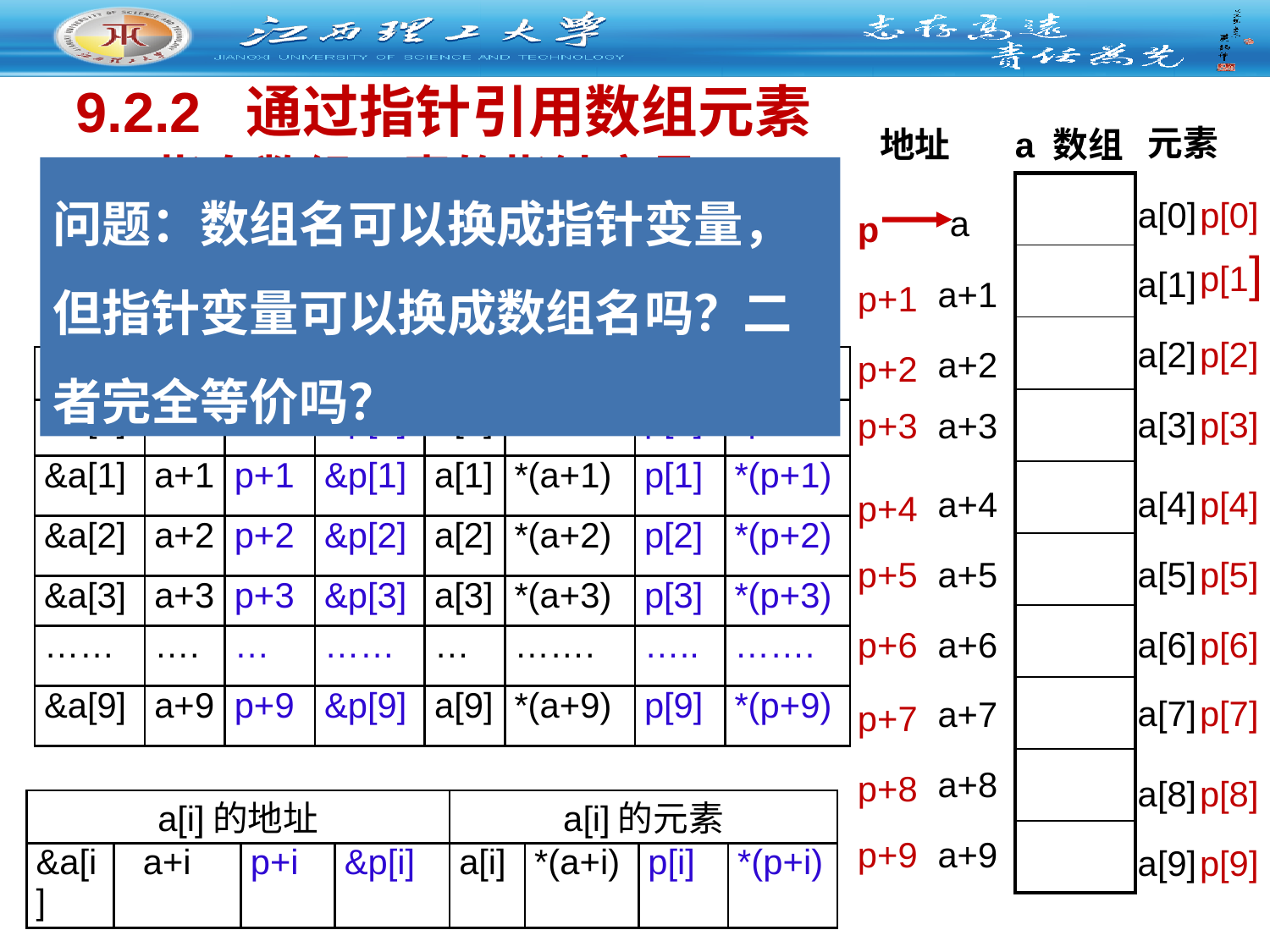

9.2.2  通过指针引用数组元素
元素
地址
a 数组
指向数组元素的指针变量
问题：数组名可以换成指针变量，但指针变量可以换成数组名吗？二者完全等价吗？
|  |
| --- |
|  |
|  |
|  |
|  |
|  |
|  |
|  |
|  |
|  |
a[0]
p[0]
a
p
int a[10]={1,2,3,4,5,6,7,8,9,10}，*p;

p[1]
 若：p=&a[0]; 或  p=a;
a[1]
a+1
p+1
a[2]
p[2]
a+2
p+2
| 地址 |  |  |  | 元素 |  |  |  |
| --- | --- | --- | --- | --- | --- | --- | --- |
| &a[0] | a | p | &p[0] | a[0] | \*a | p[0] | \*p |
| &a[1] | a+1 | p+1 | &p[1] | a[1] | \*(a+1) | p[1] | \*(p+1) |
| &a[2] | a+2 | p+2 | &p[2] | a[2] | \*(a+2) | p[2] | \*(p+2) |
| &a[3] | a+3 | p+3 | &p[3] | a[3] | \*(a+3) | p[3] | \*(p+3) |
| …… | …. | … | …… | … | ……. | ….. | ……. |
| &a[9] | a+9 | p+9 | &p[9] | a[9] | \*(a+9) | p[9] | \*(p+9) |
a[3]
p[3]
p+3
a+3
a+4
a[4]
p[4]
p+4
p+5
a+5
a[5]
p[5]
p+6
a+6
a[6]
p[6]
a[7]
p[7]
a+7
p+7
a+8
p+8
a[8]
p[8]
| a[i]的地址 |  |  |  | a[i]的元素 |  |  |  |
| --- | --- | --- | --- | --- | --- | --- | --- |
| &a[i] | a+i | p+i | &p[i] | a[i] | \*(a+i) | p[i] | \*(p+i) |
p+9
a+9
a[9]
p[9]